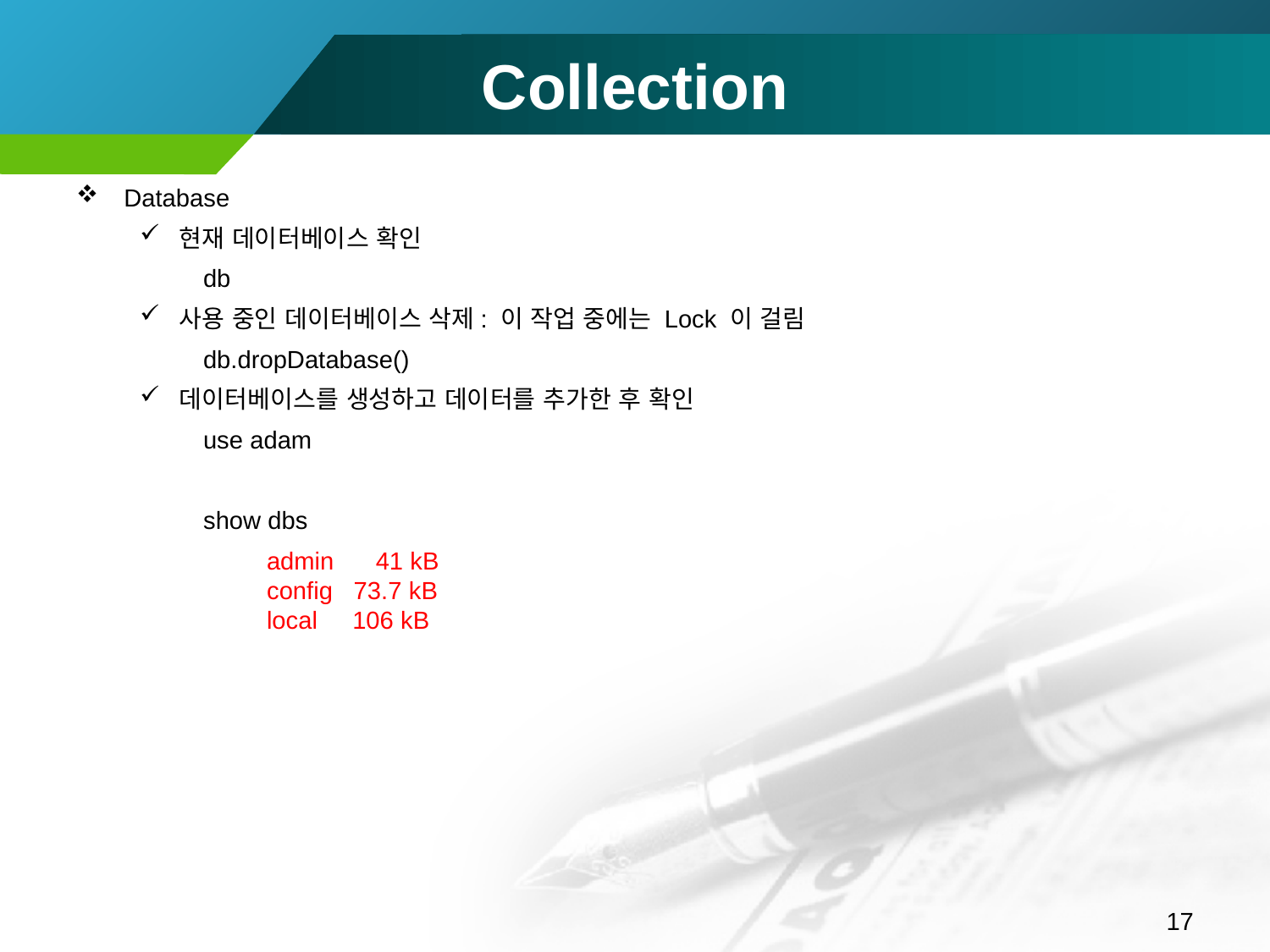

# Collection
Database
현재 데이터베이스 확인
db
사용 중인 데이터베이스 삭제: 이 작업 중에는 Lock 이 걸림
db.dropDatabase()
데이터베이스를 생성하고 데이터를 추가한 후 확인
use adam

show dbs
admin      41 kB
config   73.7 kB
local     106 kB
17